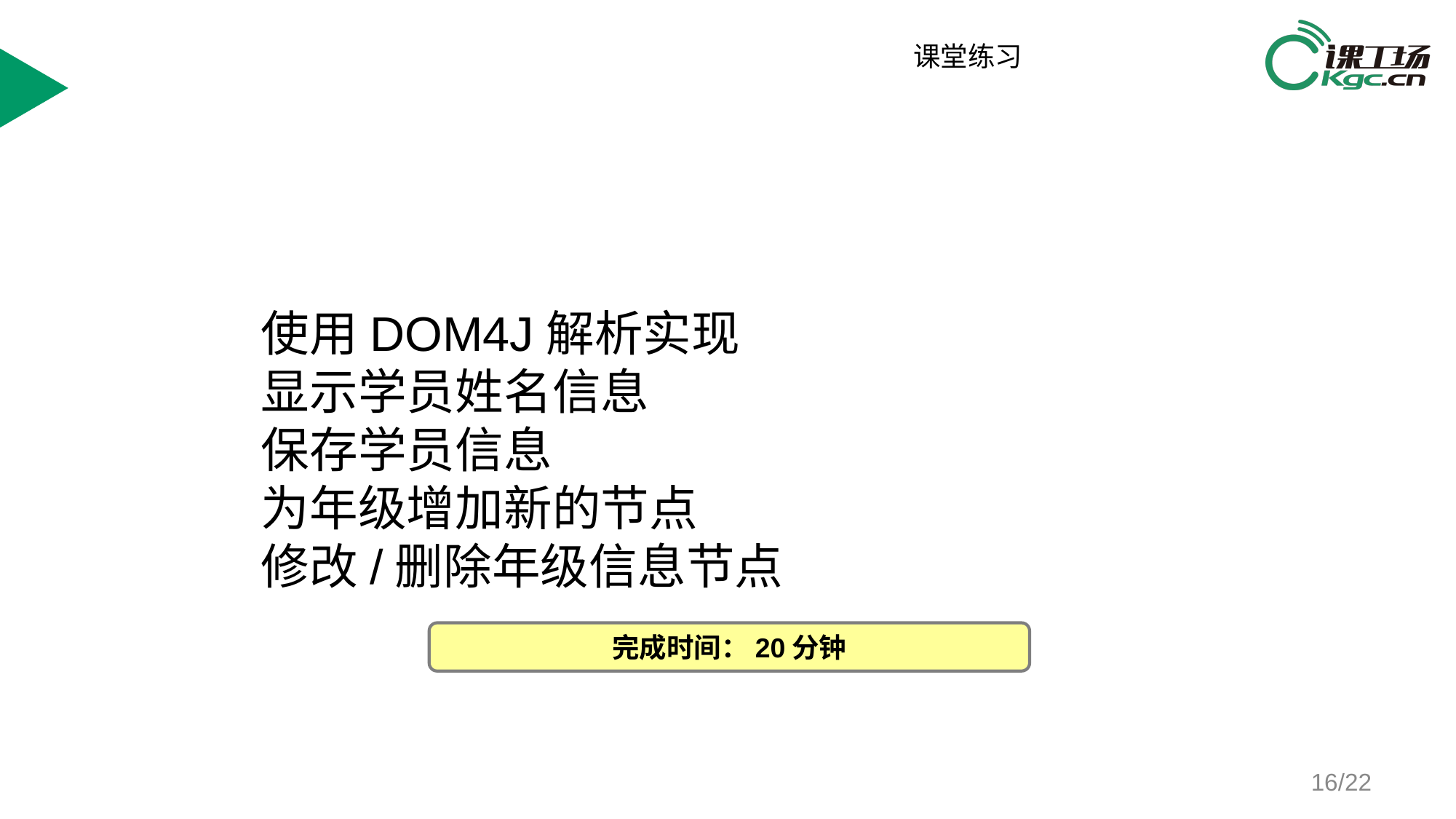

16/22
课堂练习
使用DOM4J解析实现
显示学员姓名信息
保存学员信息
为年级增加新的节点
修改/删除年级信息节点
完成时间：20分钟